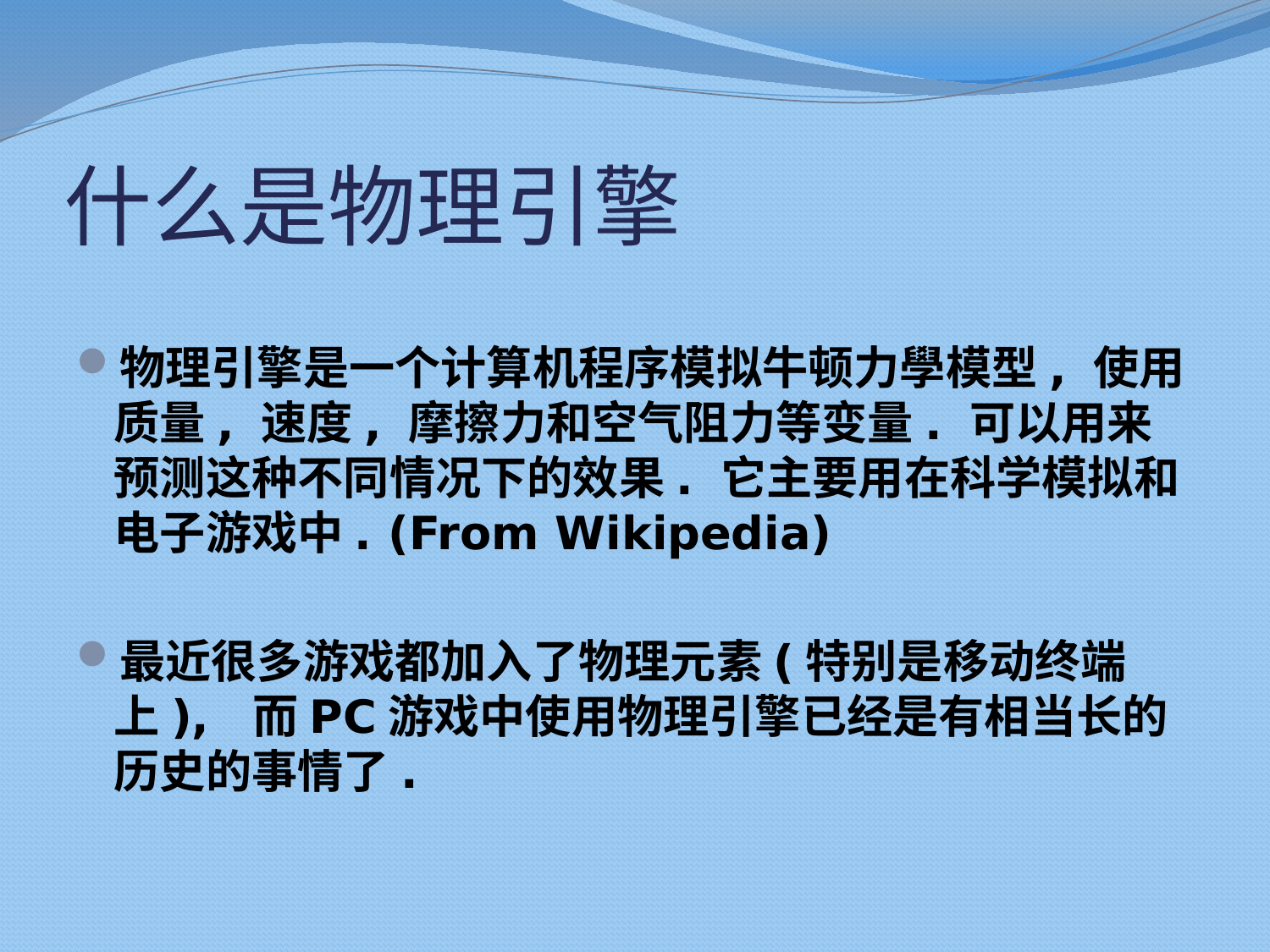

# 什么是物理引擎

物理引擎是一个计算机程序模拟牛顿力學模型, 使用质量, 速度, 摩擦力和空气阻力等变量. 可以用来预测这种不同情况下的效果. 它主要用在科学模拟和电子游戏中. (From Wikipedia)

最近很多游戏都加入了物理元素(特别是移动终端上),  而PC游戏中使用物理引擎已经是有相当长的历史的事情了.